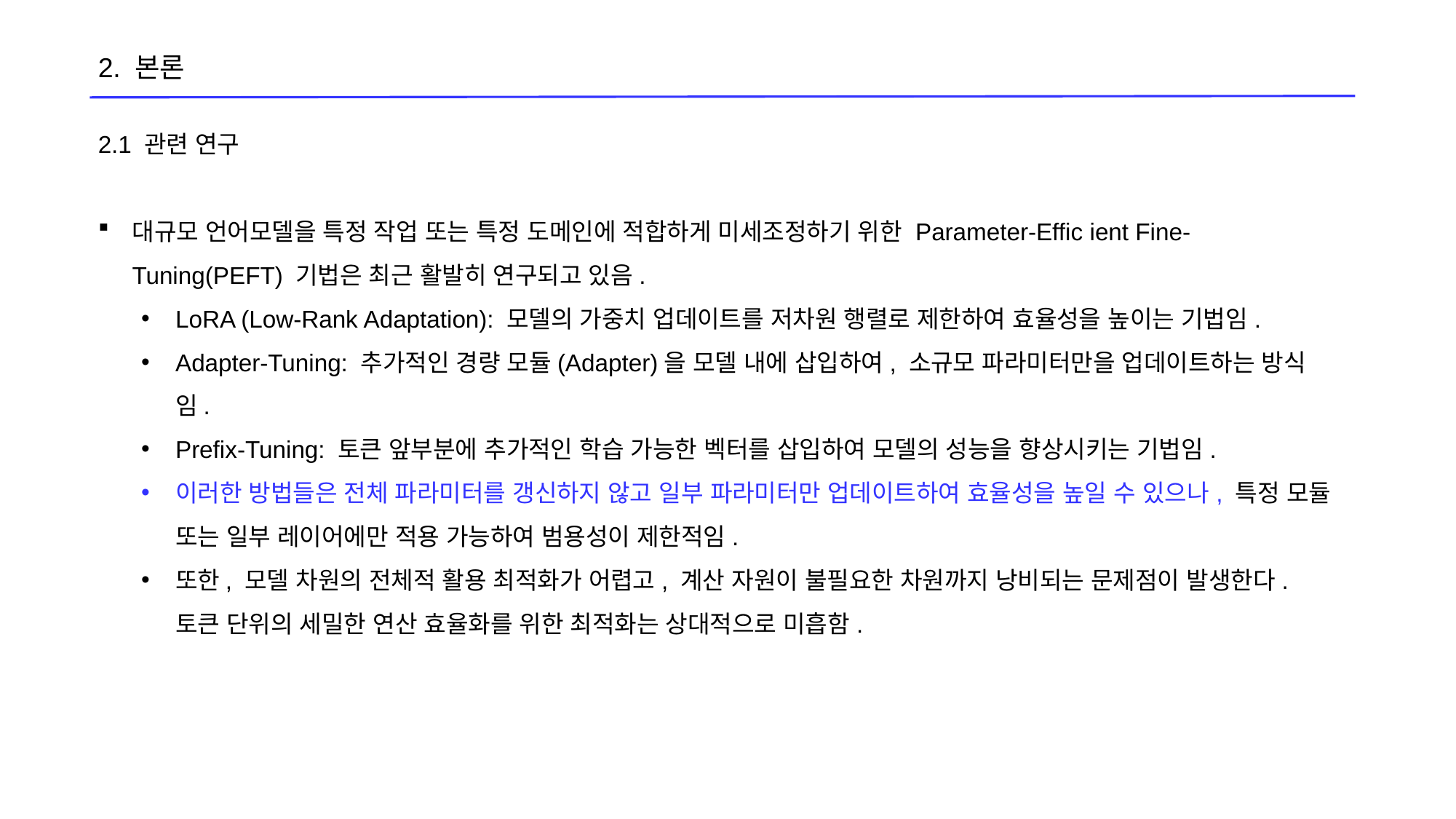

2. 본론
2.1 관련 연구

대규모 언어모델을 특정 작업 또는 특정 도메인에 적합하게 미세조정하기 위한 Parameter-Effic ient Fine-Tuning(PEFT) 기법은 최근 활발히 연구되고 있음.
LoRA (Low-Rank Adaptation): 모델의 가중치 업데이트를 저차원 행렬로 제한하여 효율성을 높이는 기법임.
Adapter-Tuning: 추가적인 경량 모듈(Adapter)을 모델 내에 삽입하여, 소규모 파라미터만을 업데이트하는 방식임.
Prefix-Tuning: 토큰 앞부분에 추가적인 학습 가능한 벡터를 삽입하여 모델의 성능을 향상시키는 기법임.
이러한 방법들은 전체 파라미터를 갱신하지 않고 일부 파라미터만 업데이트하여 효율성을 높일 수 있으나, 특정 모듈 또는 일부 레이어에만 적용 가능하여 범용성이 제한적임.
또한, 모델 차원의 전체적 활용 최적화가 어렵고, 계산 자원이 불필요한 차원까지 낭비되는 문제점이 발생한다. 토큰 단위의 세밀한 연산 효율화를 위한 최적화는 상대적으로 미흡함.